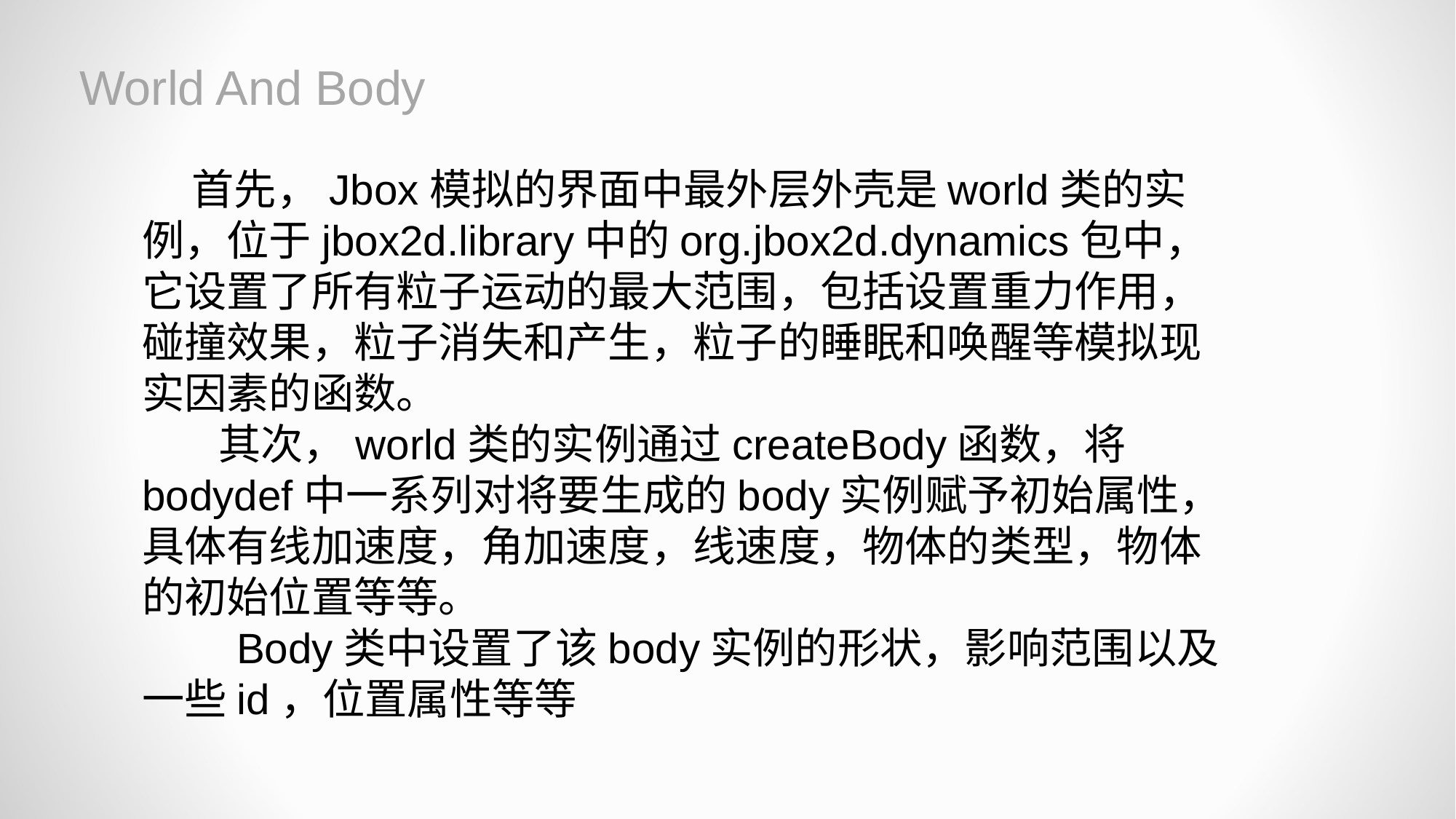

World And Body
       首先，Jbox模拟的界面中最外层外壳是world类的实例，位于jbox2d.library中的org.jbox2d.dynamics包中，它设置了所有粒子运动的最大范围，包括设置重力作用，碰撞效果，粒子消失和产生，粒子的睡眠和唤醒等模拟现实因素的函数。
       其次，world类的实例通过createBody函数，将bodydef中一系列对将要生成的body实例赋予初始属性，具体有线加速度，角加速度，线速度，物体的类型，物体的初始位置等等。
        Body类中设置了该body实例的形状，影响范围以及一些id，位置属性等等
4